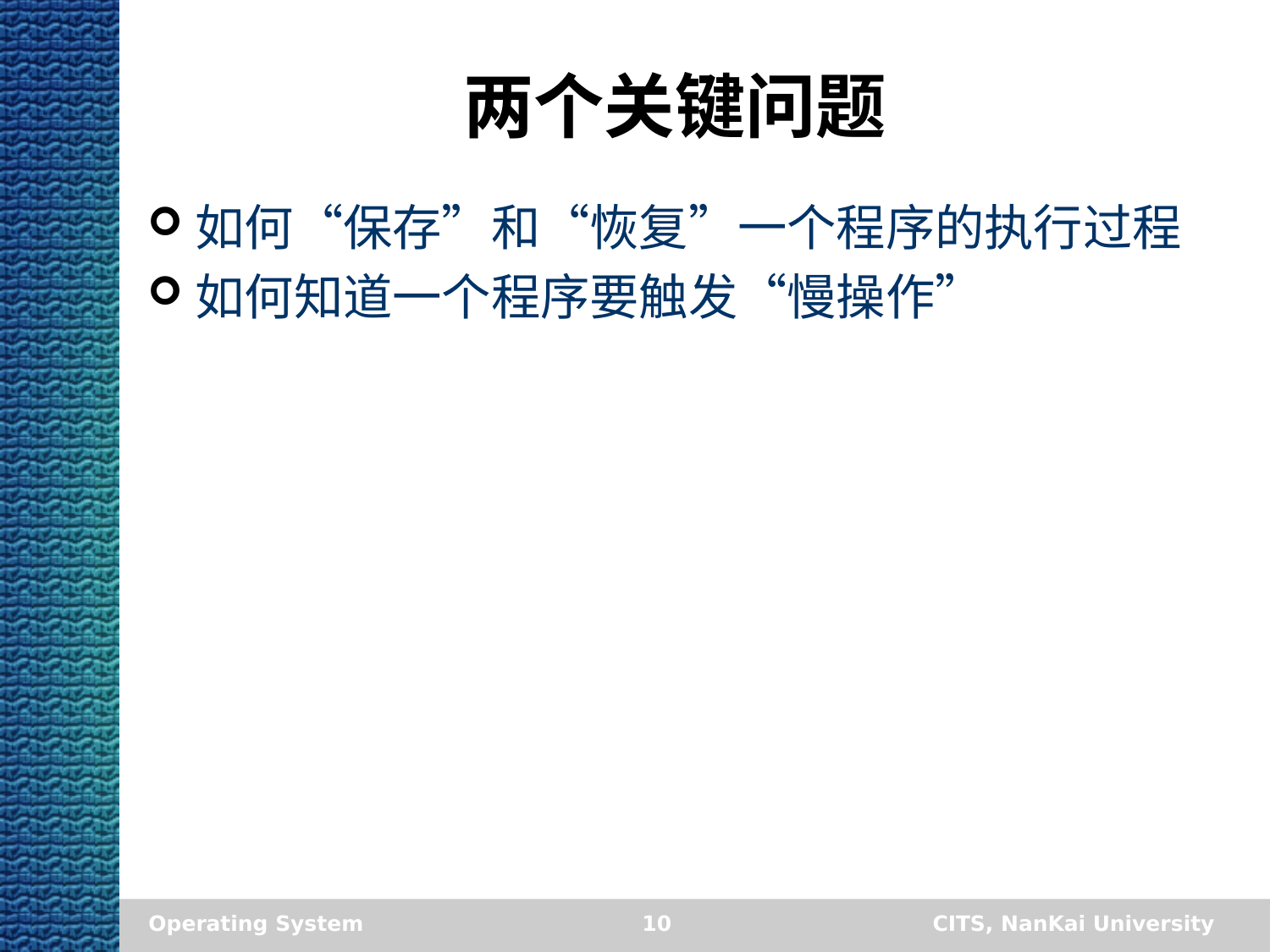

# 两个关键问题
如何“保存”和“恢复”一个程序的执行过程
如何知道一个程序要触发“慢操作”
Operating System
10
CITS, NanKai University